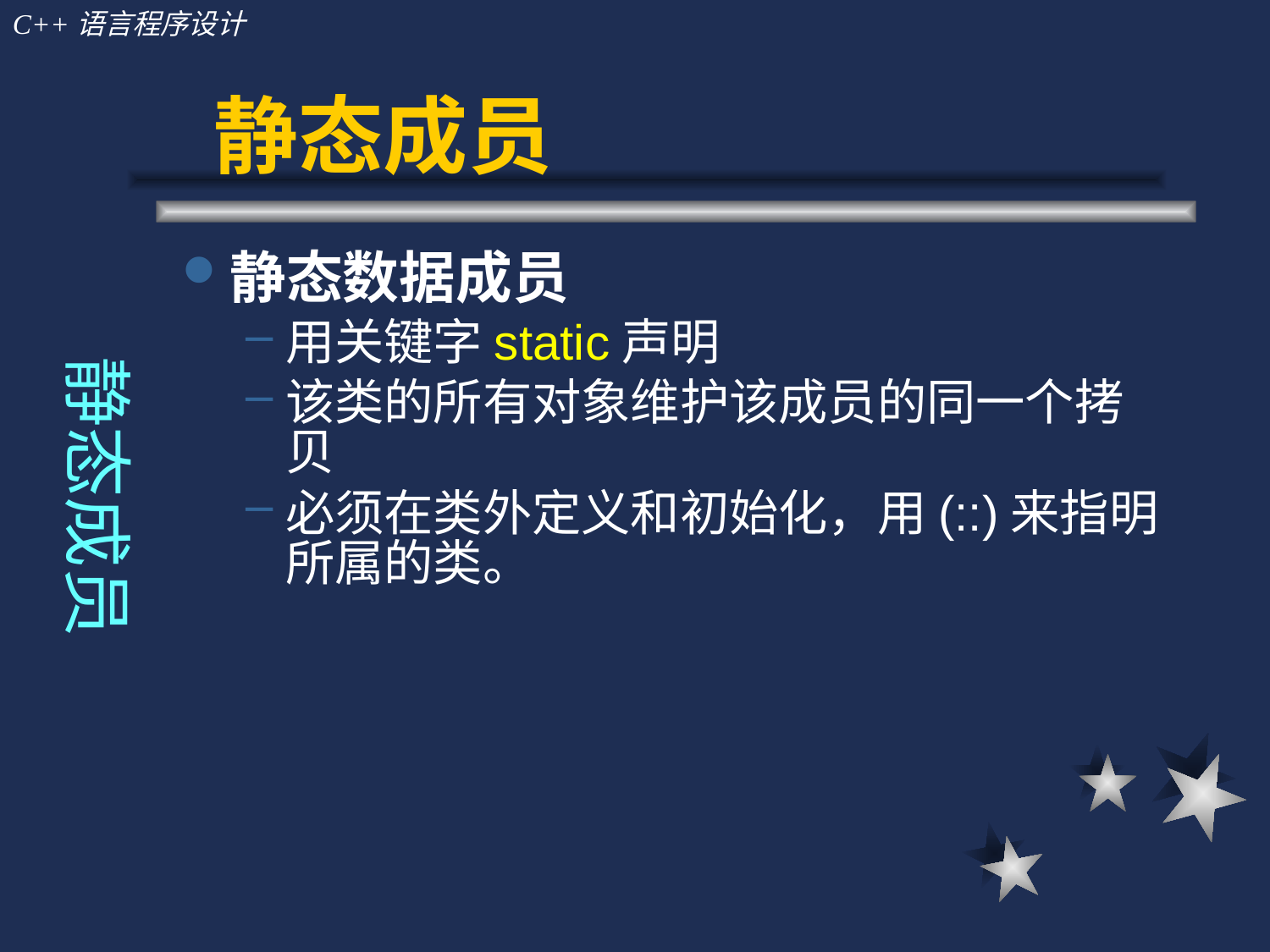

# 静态成员
静态成员
静态数据成员
用关键字static声明
该类的所有对象维护该成员的同一个拷贝
必须在类外定义和初始化，用(::)来指明所属的类。

100